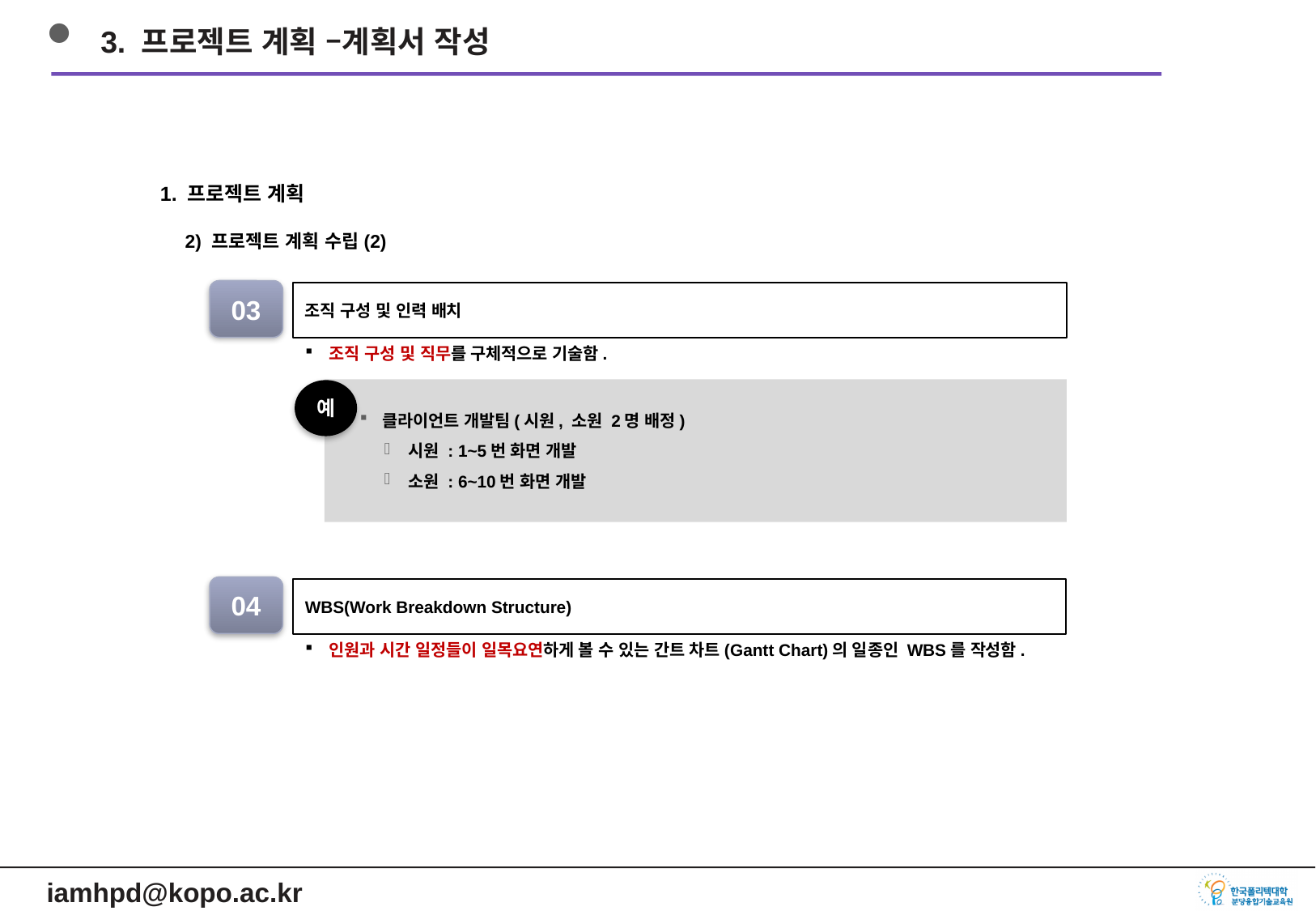

3. 프로젝트 계획 –계획서 작성
1. 프로젝트 계획
2) 프로젝트 계획 수립(2)
03
조직 구성 및 인력 배치
조직 구성 및 직무를 구체적으로 기술함.
클라이언트 개발팀(시원, 소원 2명 배정)
시원 : 1~5번 화면 개발
소원 : 6~10번 화면 개발
예
04
WBS(Work Breakdown Structure)
인원과 시간 일정들이 일목요연하게 볼 수 있는 간트 차트(Gantt Chart)의 일종인 WBS를 작성함.